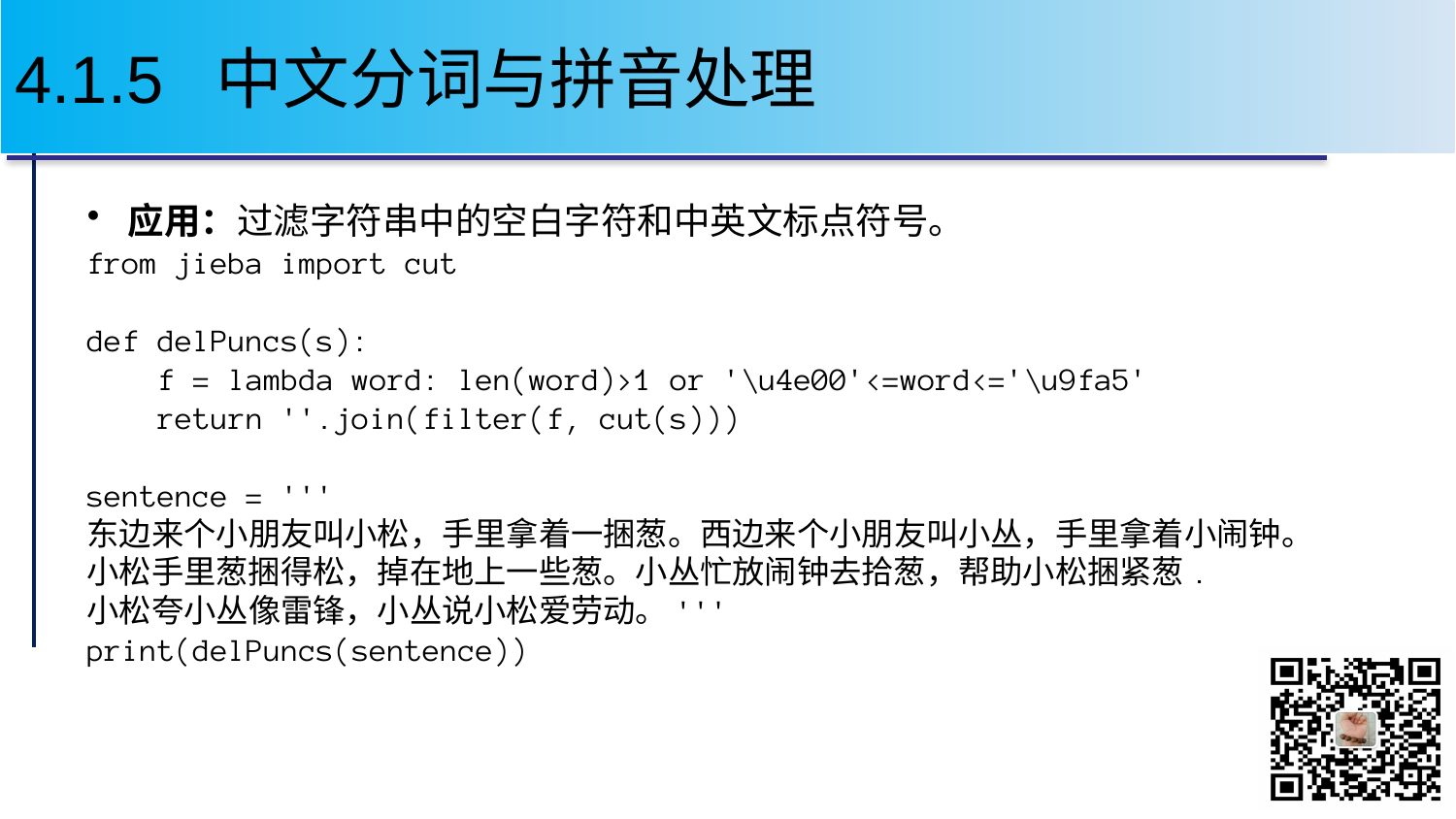

# 4.1.5  中文分词与拼音处理
应用：过滤字符串中的空白字符和中英文标点符号。
from jieba import cut

def delPuncs(s):
    f = lambda word: len(word)>1 or '\u4e00'<=word<='\u9fa5'
    return ''.join(filter(f, cut(s)))

sentence = '''
东边来个小朋友叫小松，手里拿着一捆葱。西边来个小朋友叫小丛，手里拿着小闹钟。
小松手里葱捆得松，掉在地上一些葱。小丛忙放闹钟去拾葱，帮助小松捆紧葱.
小松夸小丛像雷锋，小丛说小松爱劳动。'''
print(delPuncs(sentence))
56